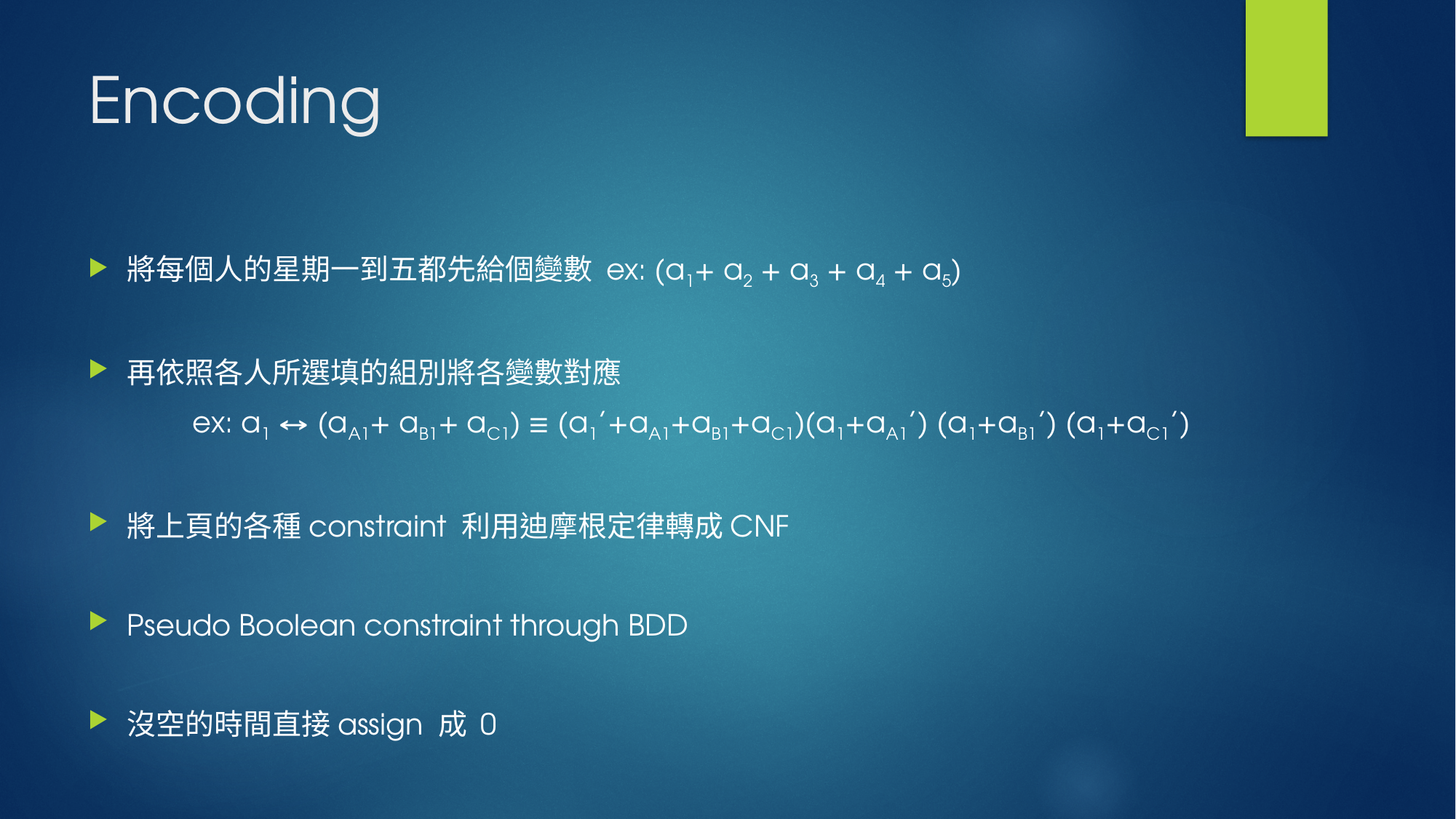

# Encoding
將每個人的星期一到五都先給個變數 ex: (a1+ a2 + a3 + a4 + a5)

再依照各人所選填的組別將各變數對應
	ex: a1 ↔ (aA1+ aB1+ aC1) ≡ (a1’+aA1+aB1+aC1)(a1+aA1’) (a1+aB1’) (a1+aC1’)

將上頁的各種constraint 利用迪摩根定律轉成CNF

Pseudo Boolean constraint through BDD

沒空的時間直接assign 成 0